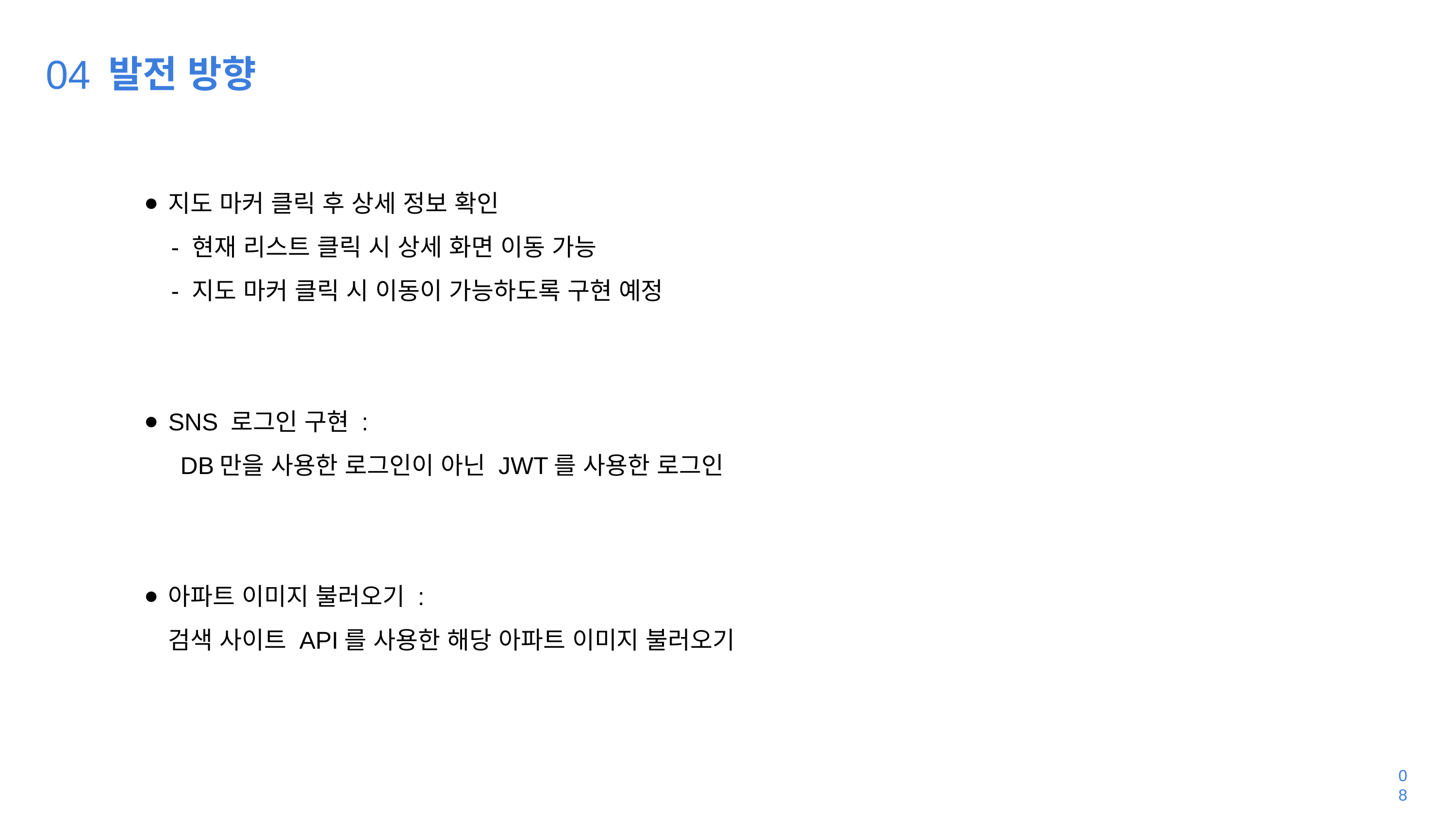

04
발전 방향
지도 마커 클릭 후 상세 정보 확인
    - 현재 리스트 클릭 시 상세 화면 이동 가능
    - 지도 마커 클릭 시 이동이 가능하도록 구현 예정

SNS 로그인 구현 :
DB만을 사용한 로그인이 아닌 JWT를 사용한 로그인

아파트 이미지 불러오기 :
검색 사이트 API를 사용한 해당 아파트 이미지 불러오기

08